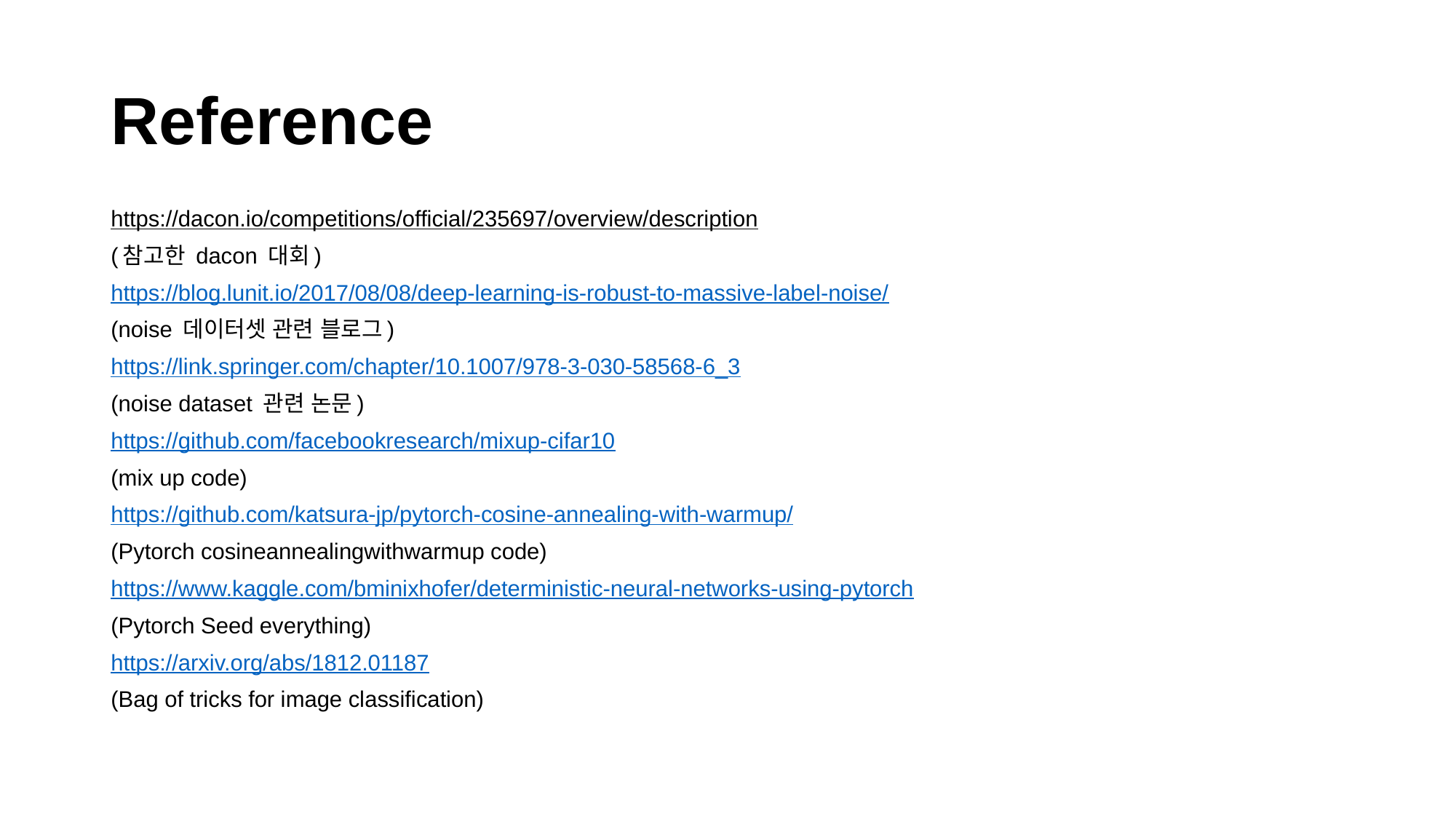

# Reference
https://dacon.io/competitions/official/235697/overview/description
(참고한 dacon 대회)
https://blog.lunit.io/2017/08/08/deep-learning-is-robust-to-massive-label-noise/
(noise 데이터셋 관련 블로그)
https://link.springer.com/chapter/10.1007/978-3-030-58568-6_3
(noise dataset 관련 논문)
https://github.com/facebookresearch/mixup-cifar10
(mix up code)
https://github.com/katsura-jp/pytorch-cosine-annealing-with-warmup/
(Pytorch cosineannealingwithwarmup code)
https://www.kaggle.com/bminixhofer/deterministic-neural-networks-using-pytorch
(Pytorch Seed everything)
https://arxiv.org/abs/1812.01187
(Bag of tricks for image classification)